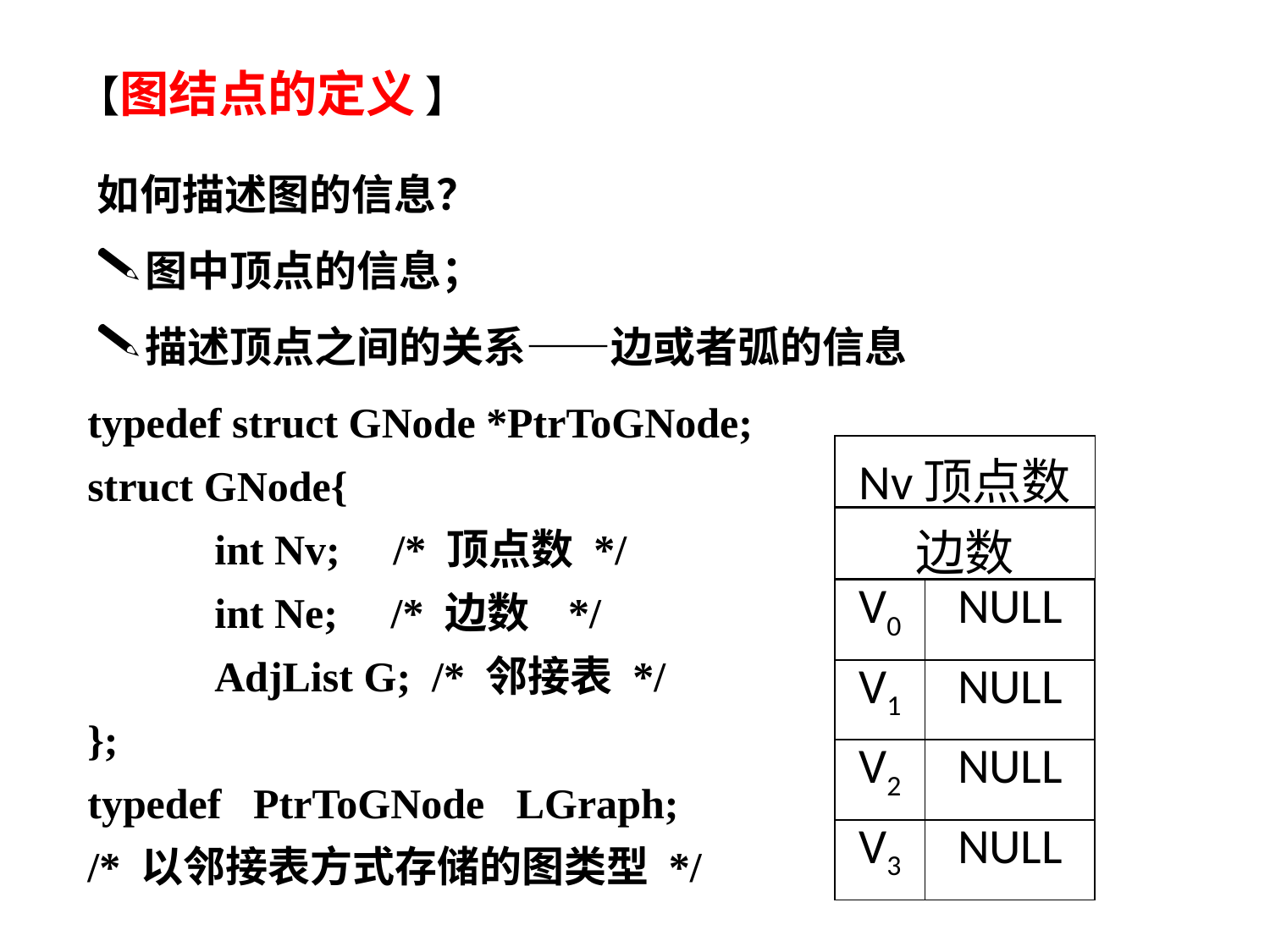

【图结点的定义 】
如何描述图的信息？
图中顶点的信息；
描述顶点之间的关系——边或者弧的信息
typedef struct GNode *PtrToGNode;
struct GNode{
	int Nv;     /* 顶点数 */
	int Ne;     /* 边数   */
	AdjList G;  /* 邻接表 */
};
typedef   PtrToGNode   LGraph;
/* 以邻接表方式存储的图类型 */
| Nv顶点数 |
| --- |
| 边数 |
| --- |
| V0 | NULL |
| --- | --- |
| V1 | NULL |
| V2 | NULL |
| V3 | NULL |